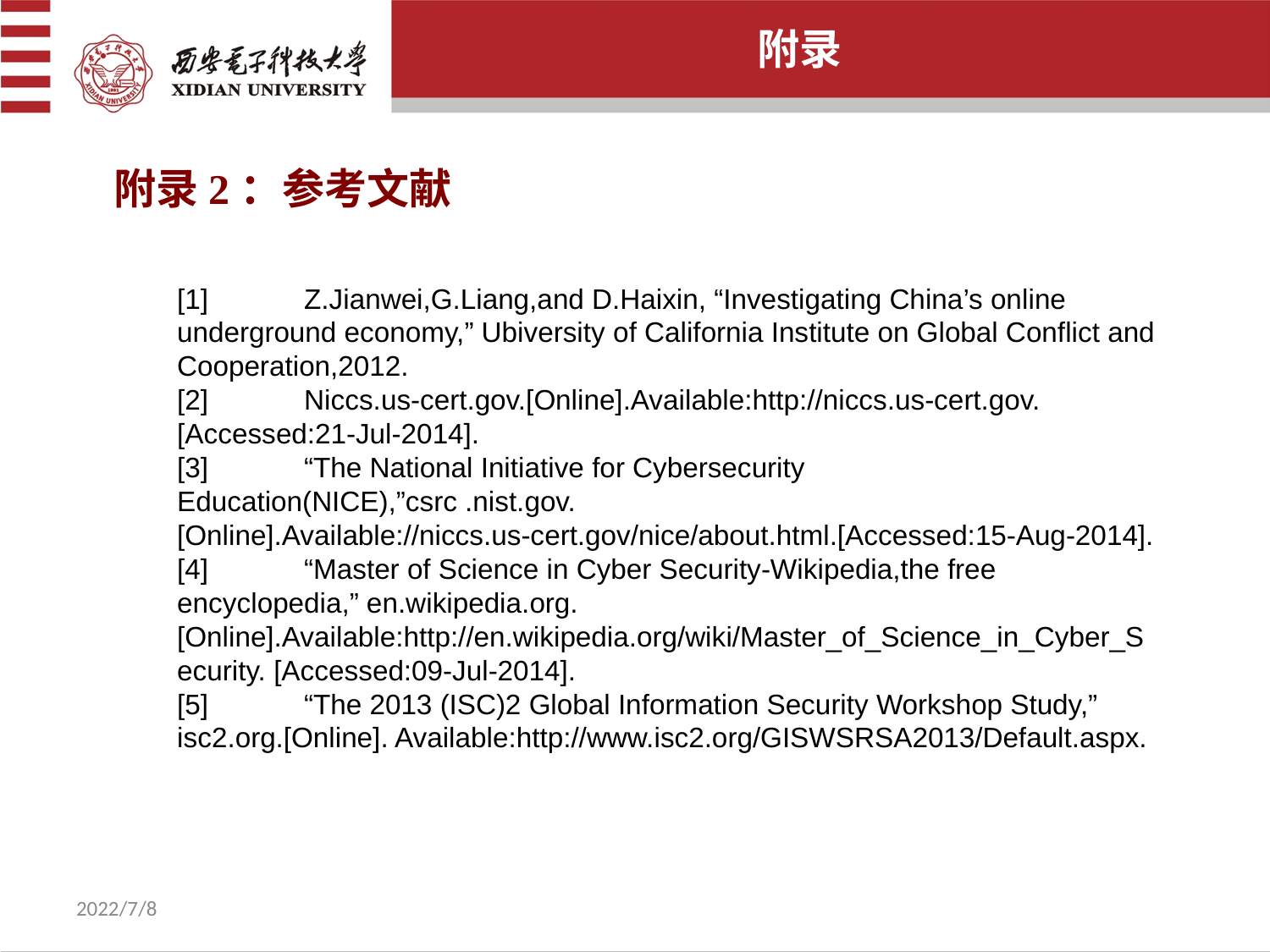

附录
附录2：参考文献

[1]	Z.Jianwei,G.Liang,and D.Haixin, “Investigating China’s online underground economy,” Ubiversity of California Institute on Global Conflict and Cooperation,2012.
[2]	Niccs.us-cert.gov.[Online].Available:http://niccs.us-cert.gov.[Accessed:21-Jul-2014].
[3]	“The National Initiative for Cybersecurity Education(NICE),”csrc .nist.gov. [Online].Available://niccs.us-cert.gov/nice/about.html.[Accessed:15-Aug-2014].
[4]	“Master of Science in Cyber Security-Wikipedia,the free encyclopedia,” en.wikipedia.org. [Online].Available:http://en.wikipedia.org/wiki/Master_of_Science_in_Cyber_Security. [Accessed:09-Jul-2014].
[5]	“The 2013 (ISC)2 Global Information Security Workshop Study,” isc2.org.[Online]. Available:http://www.isc2.org/GISWSRSA2013/Default.aspx.

2022/7/8